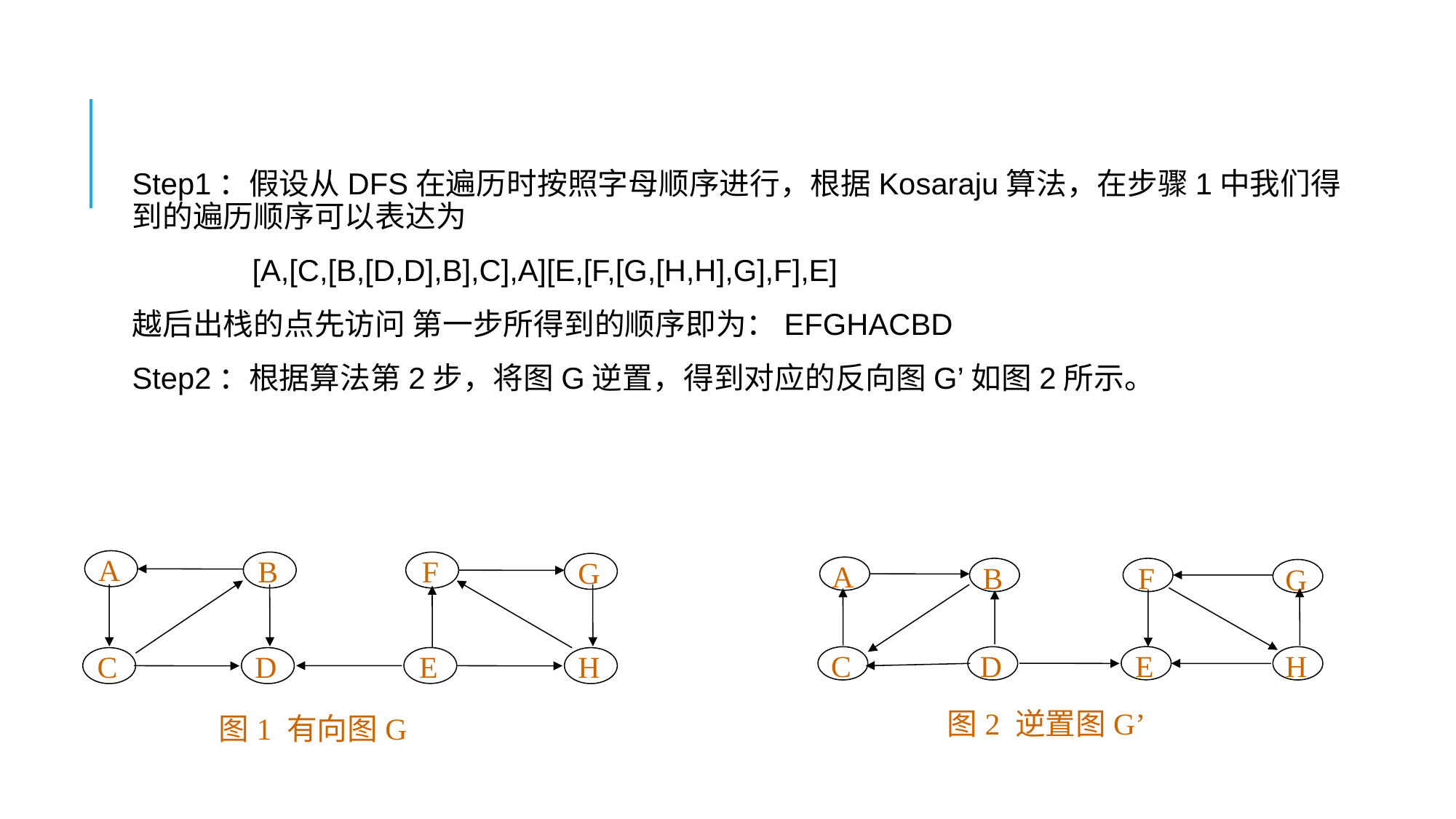

Step1：假设从DFS在遍历时按照字母顺序进行，根据Kosaraju算法，在步骤1中我们得到的遍历顺序可以表达为
	[A,[C,[B,[D,D],B],C],A][E,[F,[G,[H,H],G],F],E]
越后出栈的点先访问 第一步所得到的顺序即为：EFGHACBD
Step2：根据算法第2步，将图G逆置，得到对应的反向图G’如图2所示。

A

B

F

G

E

D

H

C

图1 有向图G

A

B

F

G

E

D

H

C

图2 逆置图G’